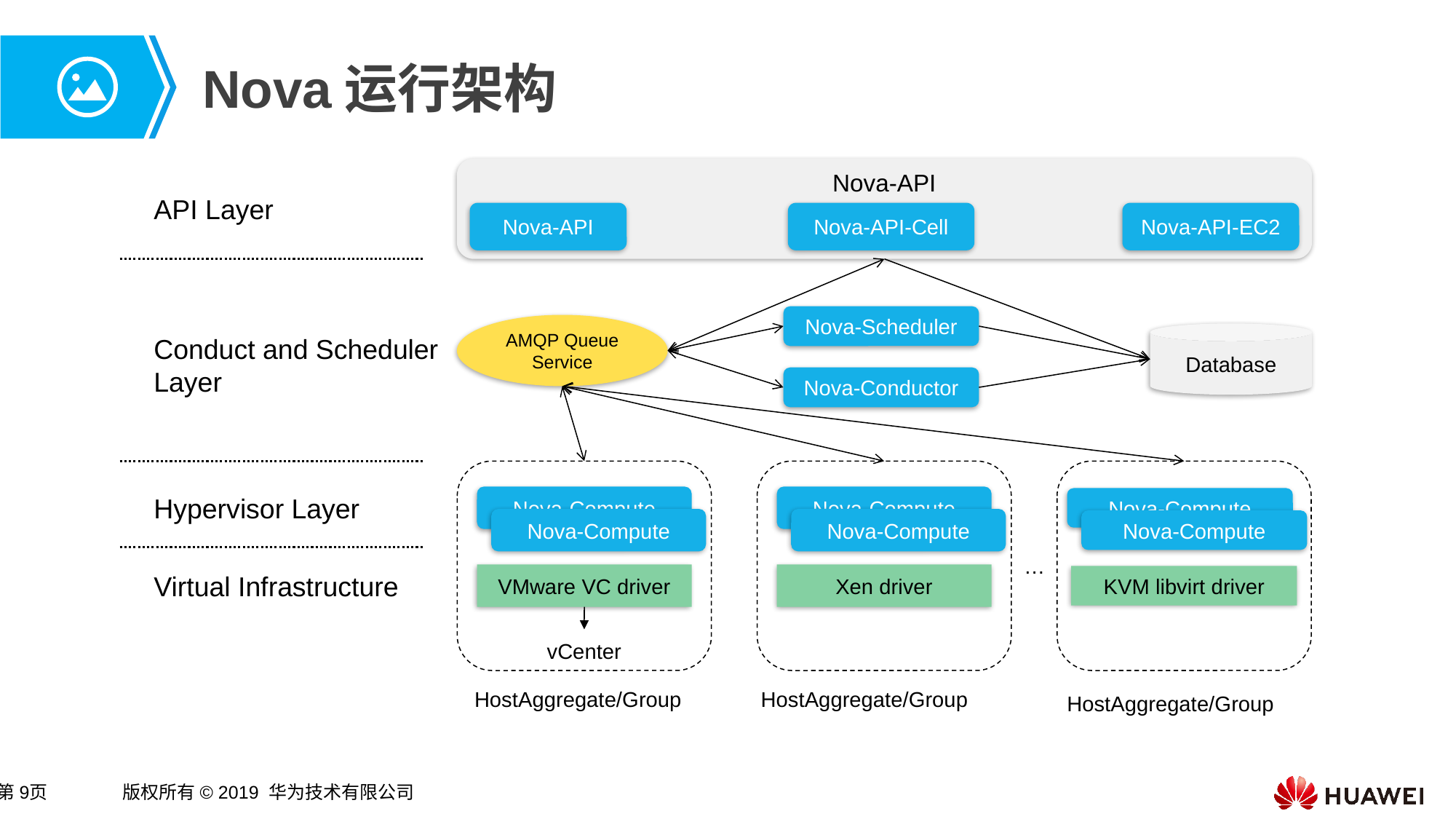

# Nova运行架构
Nova-API
API Layer
Nova-API
Nova-API-Cell
Nova-API-EC2
Nova-Scheduler
AMQP Queue Service
Database
Conduct and Scheduler Layer
Nova-Conductor

Hypervisor Layer
Nova-Compute
Nova-Compute
Nova-Compute
Nova-Compute
Nova-Compute
Nova-Compute
…
Virtual Infrastructure
VMware VC driver
Xen driver
KVM libvirt driver
vCenter
HostAggregate/Group
HostAggregate/Group
HostAggregate/Group